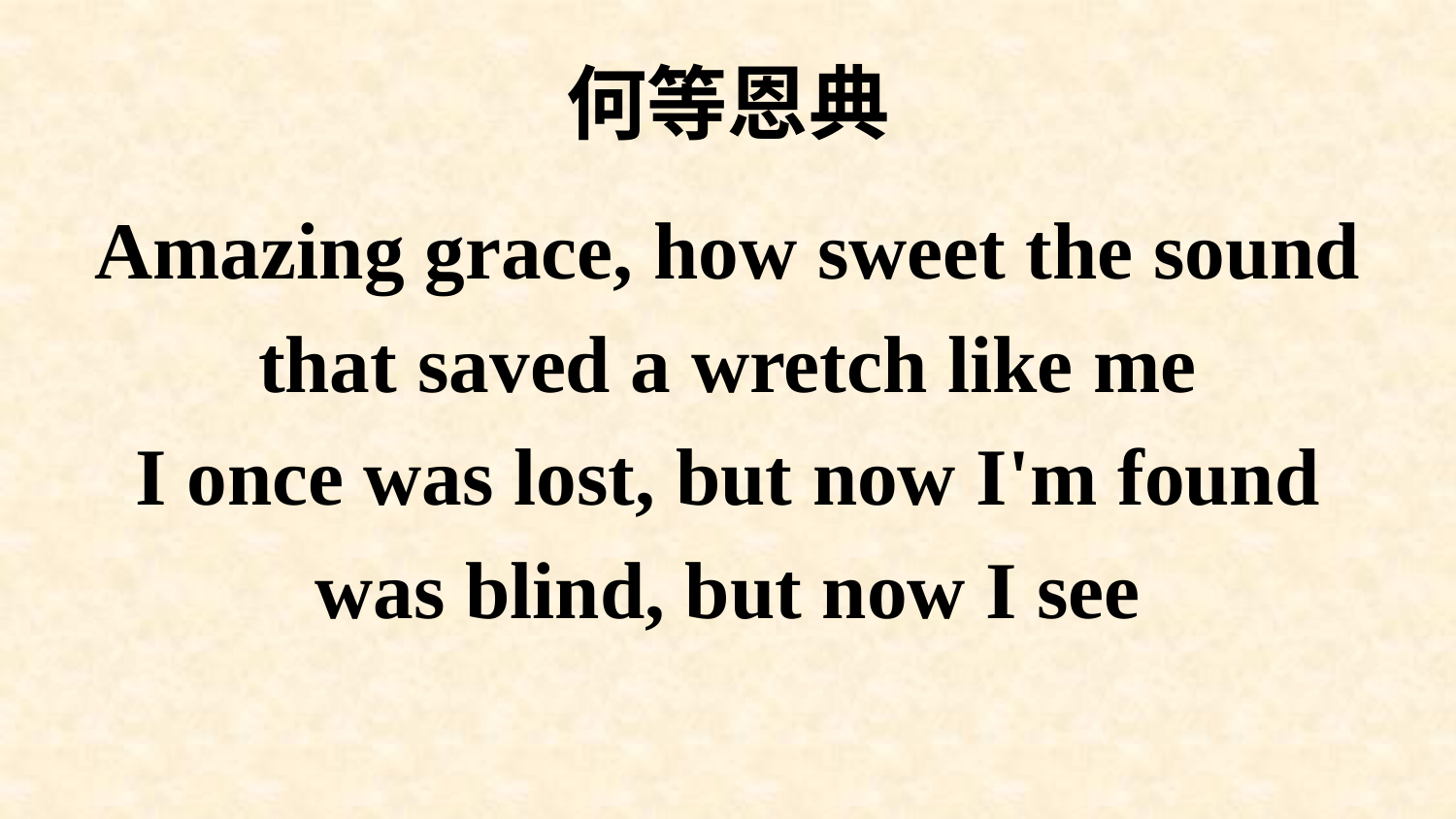

# 何等恩典
Amazing grace, how sweet the sound
that saved a wretch like me
I once was lost, but now I'm found
was blind, but now I see